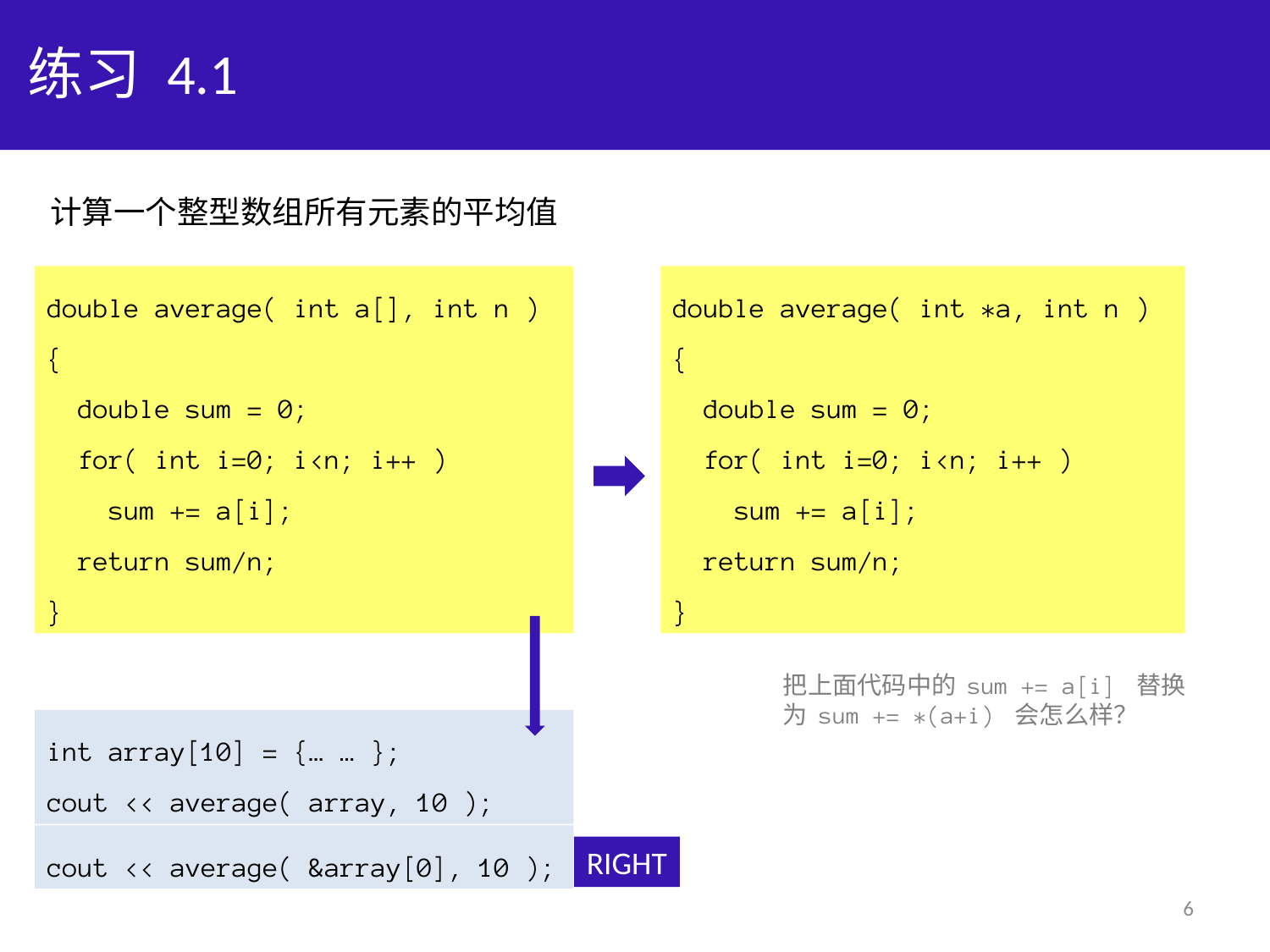

# 练习 4.1
计算一个整型数组所有元素的平均值
double average( int a[], int n )
{
  double sum = 0;
  for( int i=0; i<n; i++ )
    sum += a[i];
  return sum/n;
}
double average( int *a, int n )
{
  double sum = 0;
  for( int i=0; i<n; i++ )
    sum += a[i];
  return sum/n;
}

把上面代码中的 sum += a[i] 替换为 sum += *(a+i) 会怎么样？
int array[10] = {… … };
cout << average( array, 10 );
cout << average( &array[0], 10 );
RIGHT
6